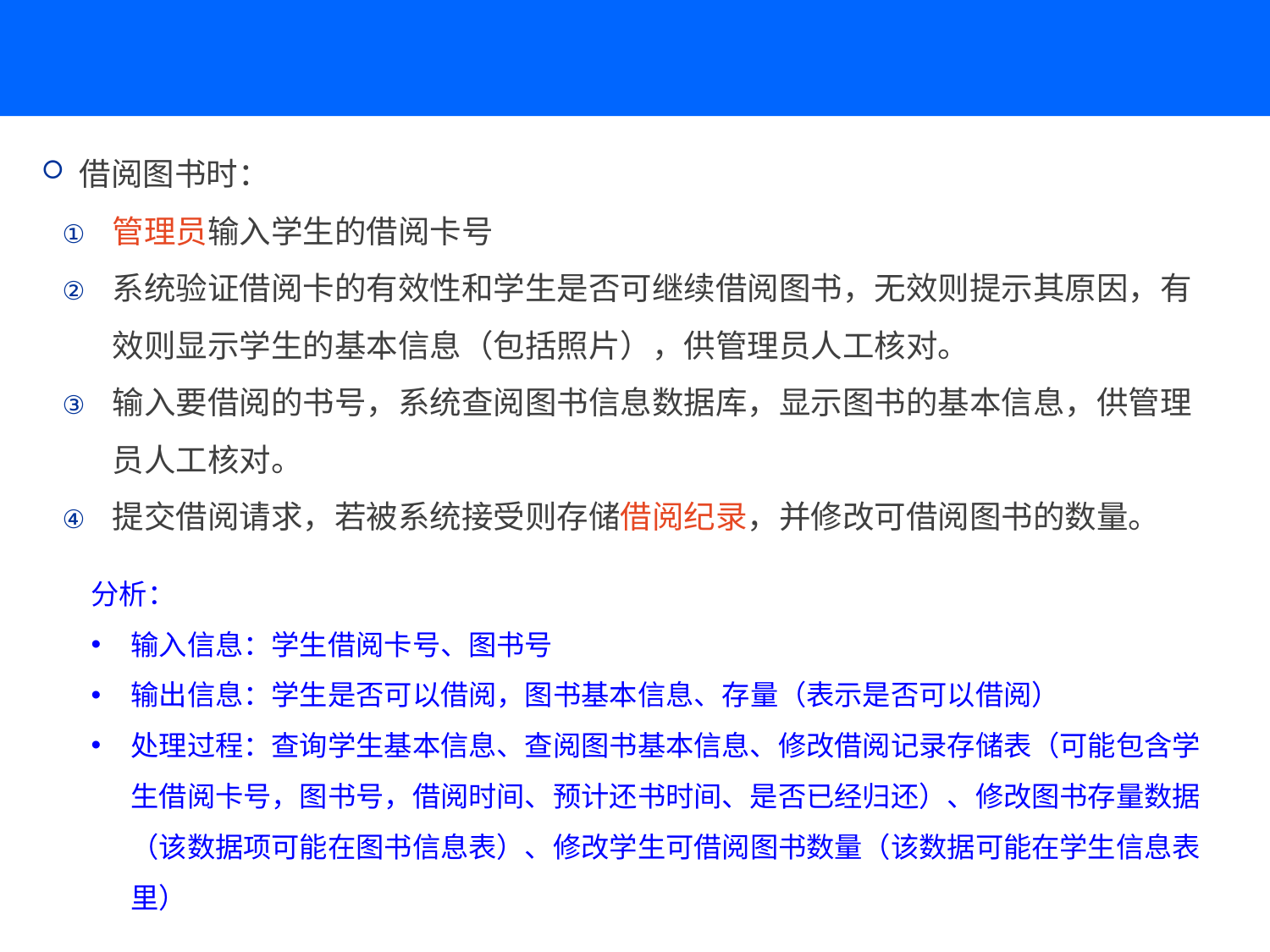

借阅图书时：
管理员输入学生的借阅卡号
系统验证借阅卡的有效性和学生是否可继续借阅图书，无效则提示其原因，有效则显示学生的基本信息（包括照片），供管理员人工核对。
输入要借阅的书号，系统查阅图书信息数据库，显示图书的基本信息，供管理员人工核对。
提交借阅请求，若被系统接受则存储借阅纪录，并修改可借阅图书的数量。
分析：
输入信息：学生借阅卡号、图书号
输出信息：学生是否可以借阅，图书基本信息、存量（表示是否可以借阅）
处理过程：查询学生基本信息、查阅图书基本信息、修改借阅记录存储表（可能包含学生借阅卡号，图书号，借阅时间、预计还书时间、是否已经归还）、修改图书存量数据（该数据项可能在图书信息表）、修改学生可借阅图书数量（该数据可能在学生信息表里）